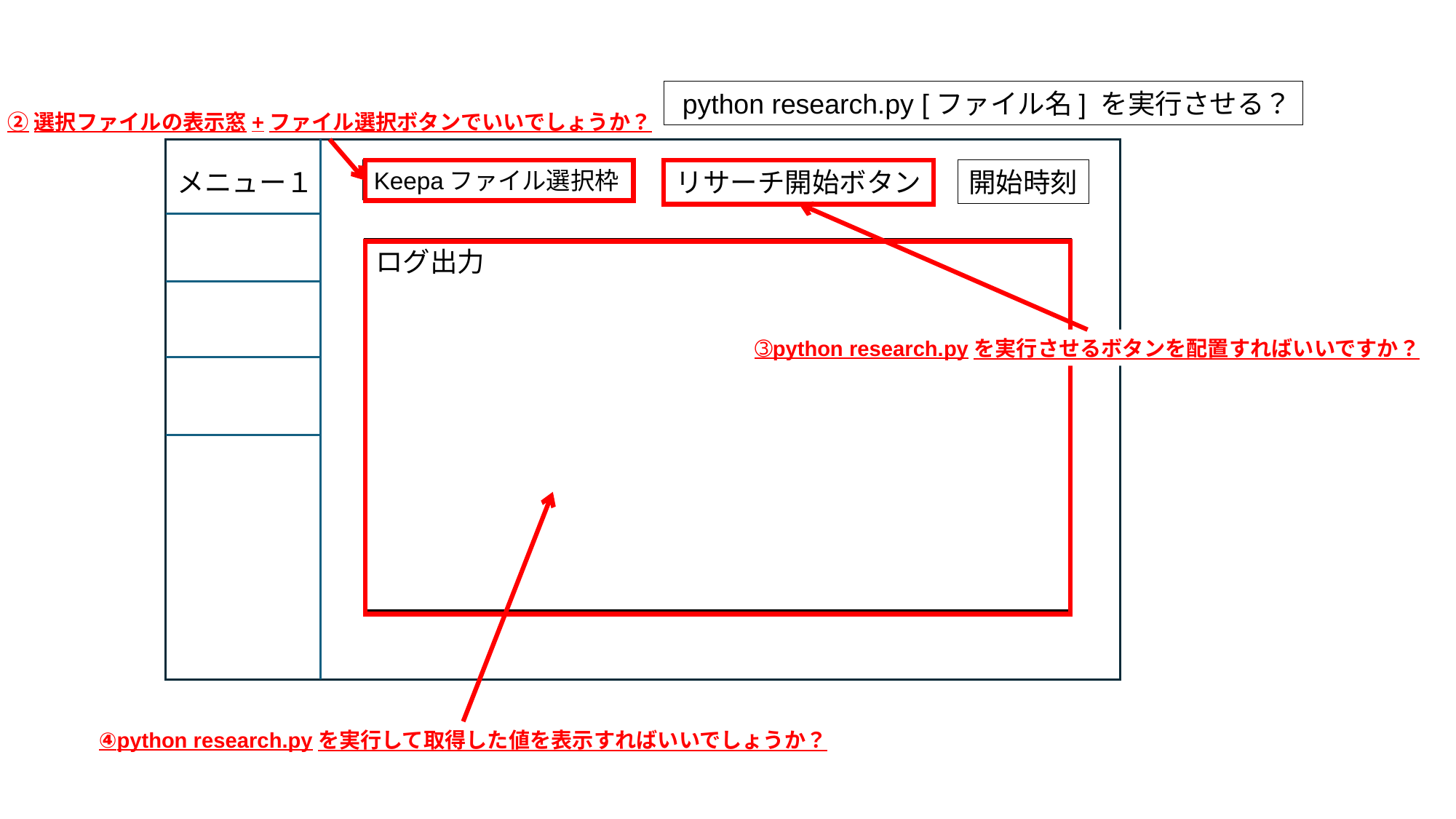

python research.py [ファイル名] を実行させる？
➁選択ファイルの表示窓+ファイル選択ボタンでいいでしょうか？

メニュー１
Keepaファイル選択枠

リサーチ開始ボタン

開始時刻
ログ出力

➂python research.pyを実行させるボタンを配置すればいいですか？
④python research.pyを実行して取得した値を表示すればいいでしょうか？